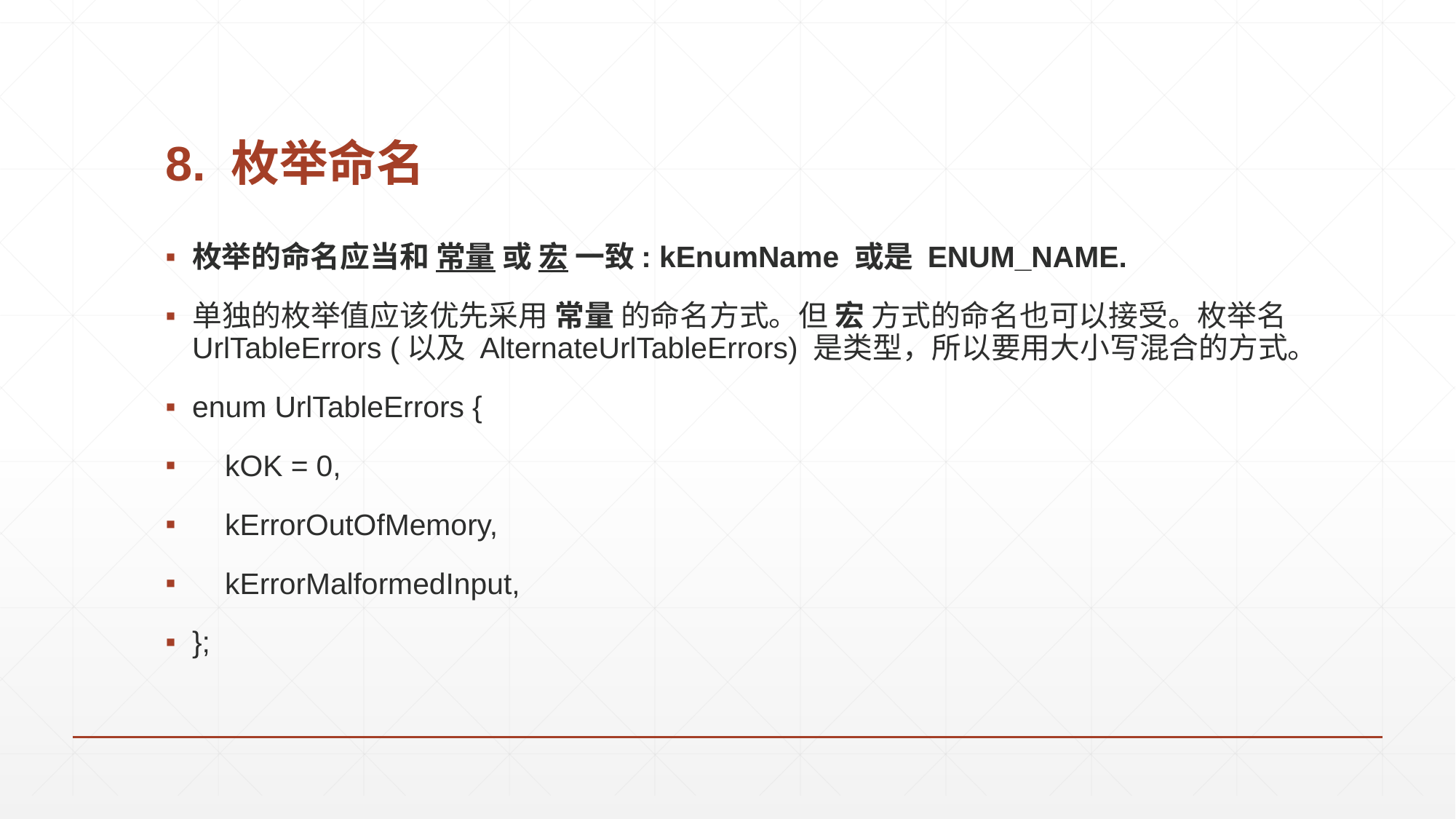

# 8. 枚举命名
枚举的命名应当和 常量 或 宏 一致: kEnumName 或是 ENUM_NAME.
单独的枚举值应该优先采用 常量 的命名方式。但 宏 方式的命名也可以接受。枚举名 UrlTableErrors (以及 AlternateUrlTableErrors) 是类型，所以要用大小写混合的方式。
enum UrlTableErrors {
    kOK = 0,
    kErrorOutOfMemory,
    kErrorMalformedInput,
};